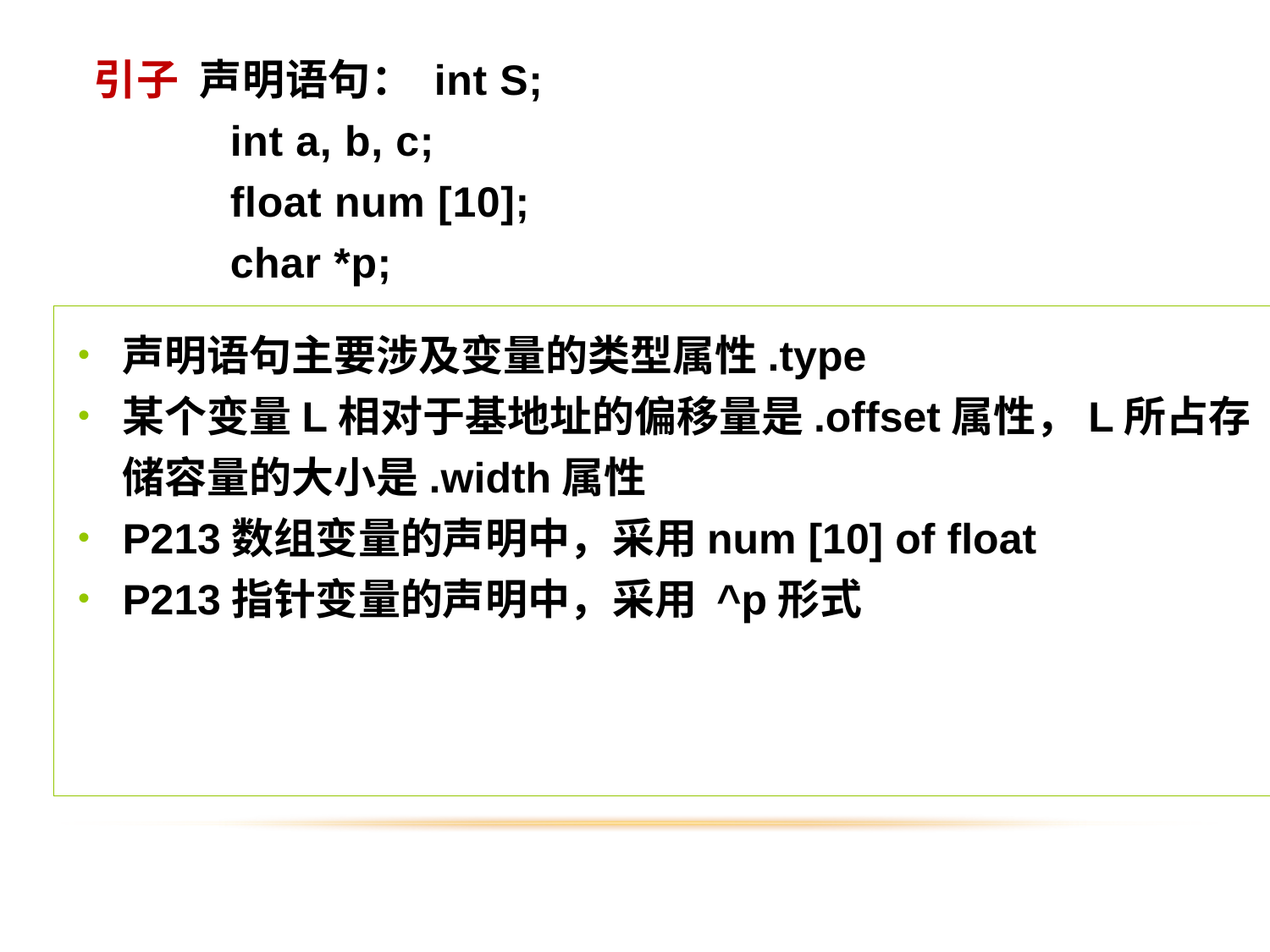

引子  声明语句： int S;
           int a, b, c;
           float num [10];
           char *p;
声明语句主要涉及变量的类型属性.type
某个变量L相对于基地址的偏移量是.offset属性，L所占存储容量的大小是.width属性
P213数组变量的声明中，采用num [10] of float
P213指针变量的声明中，采用 ^p形式